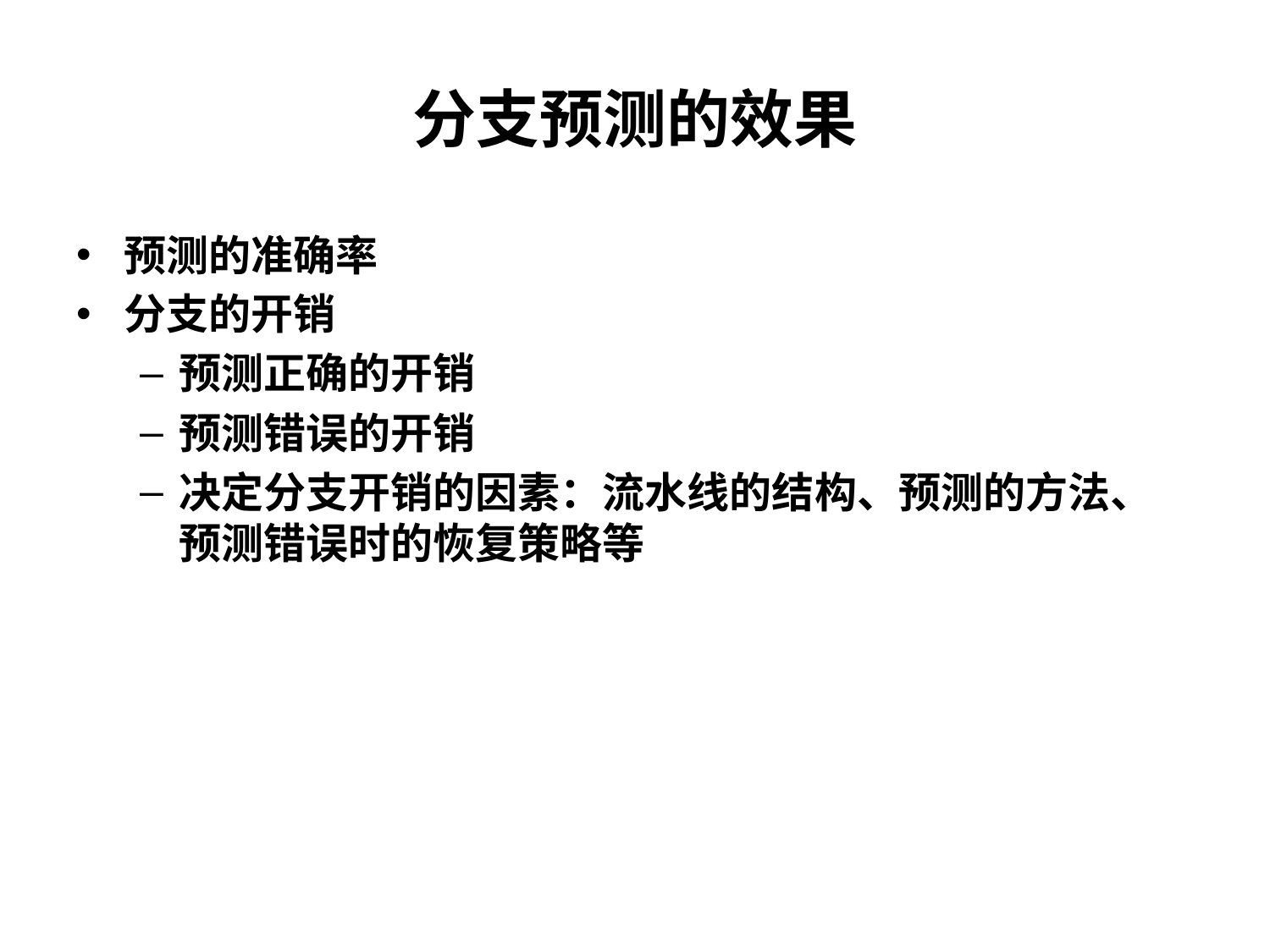

分支预测的效果
预测的准确率
分支的开销
预测正确的开销
预测错误的开销
决定分支开销的因素：流水线的结构、预测的方法、预测错误时的恢复策略等